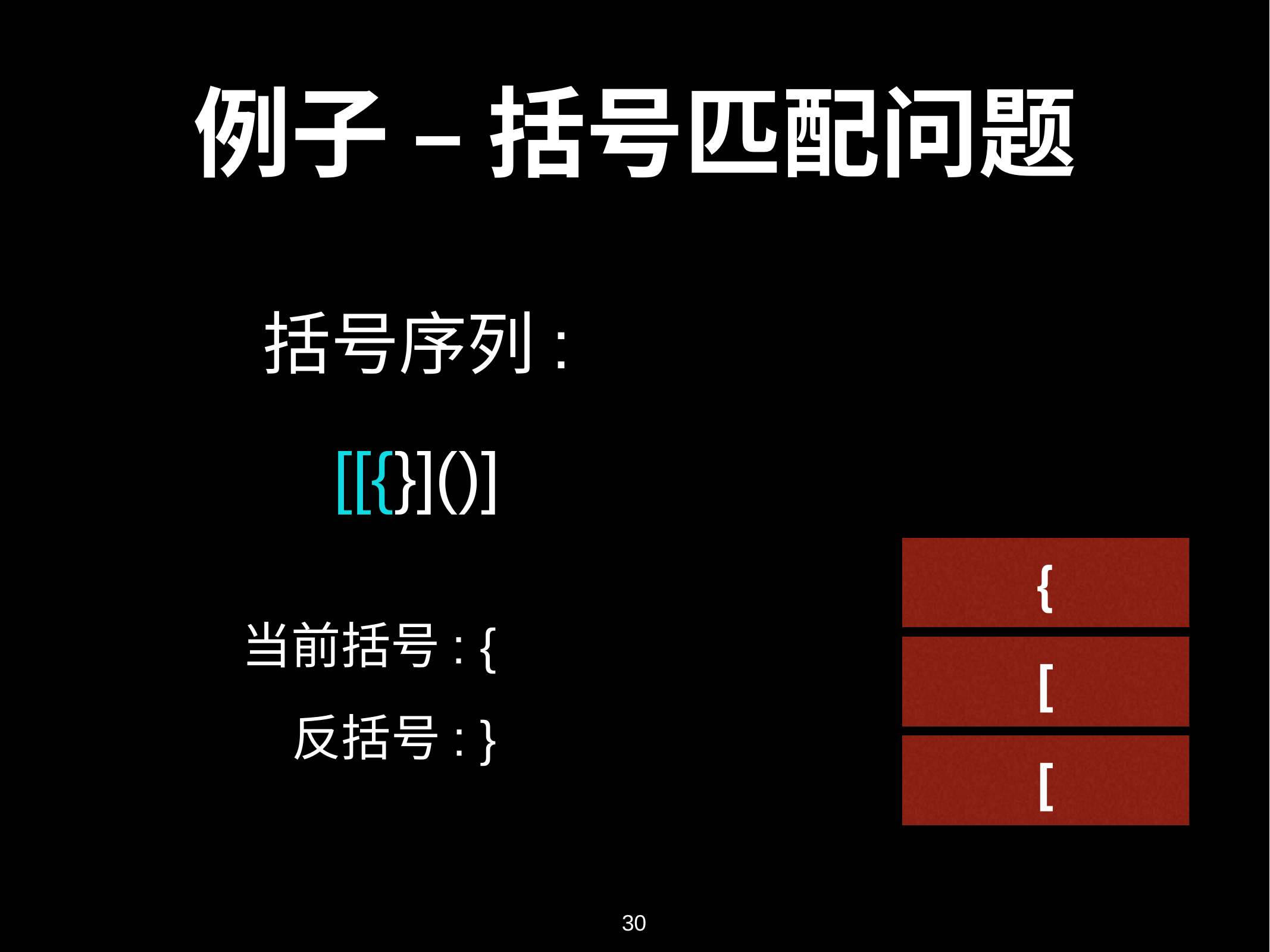

# 例子 – 括号匹配问题
括号序列:
[[{}]()]
{
当前括号: {
[
反括号: }
[
30